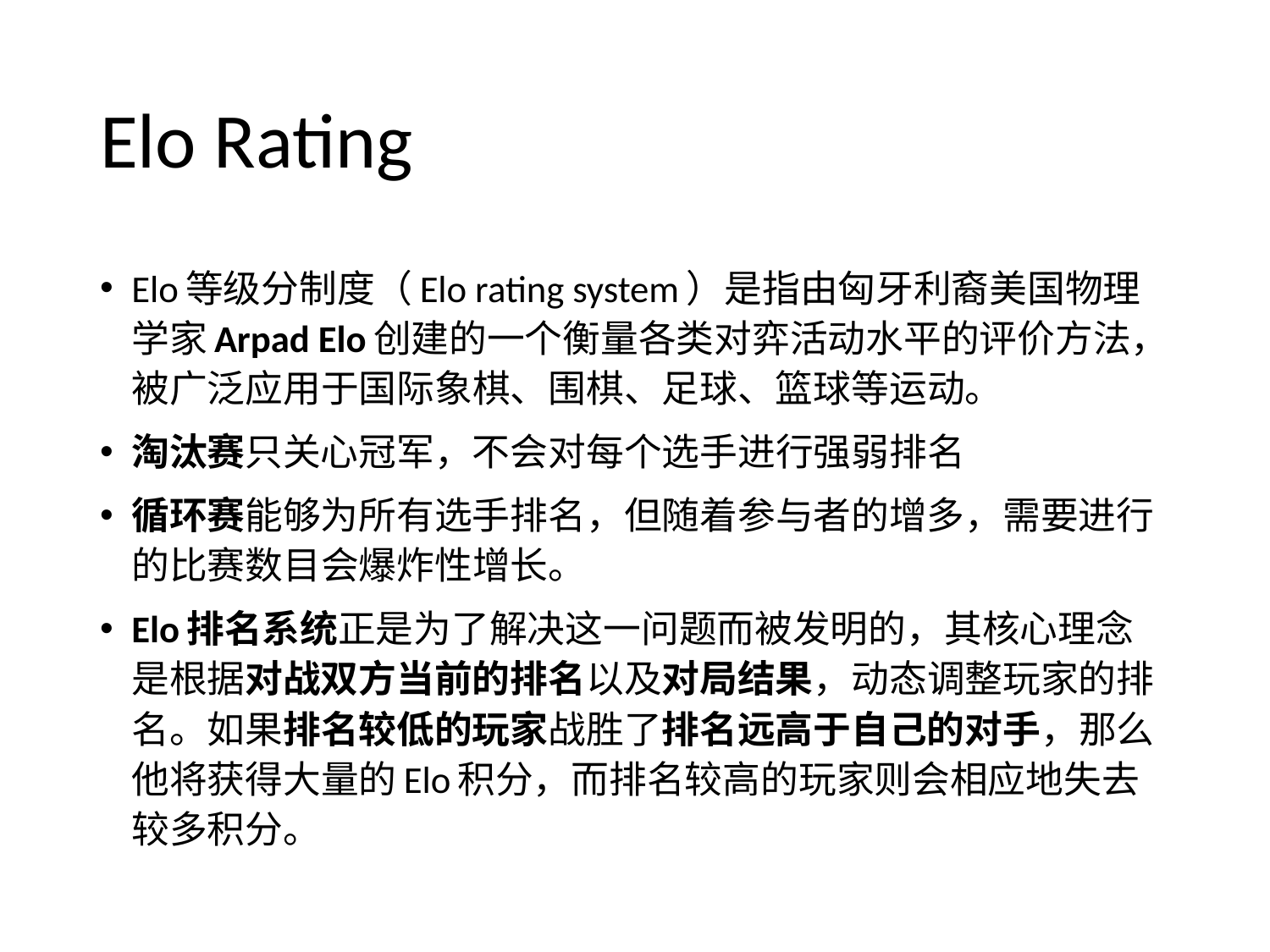

# Elo Rating
Elo等级分制度（Elo rating system）是指由匈牙利裔美国物理学家Arpad Elo创建的一个衡量各类对弈活动水平的评价方法，被广泛应用于国际象棋、围棋、足球、篮球等运动。
淘汰赛只关心冠军，不会对每个选手进行强弱排名
循环赛能够为所有选手排名，但随着参与者的增多，需要进行的比赛数目会爆炸性增长。
Elo排名系统正是为了解决这一问题而被发明的，其核心理念是根据对战双方当前的排名以及对局结果，动态调整玩家的排名。如果排名较低的玩家战胜了排名远高于自己的对手，那么他将获得大量的Elo积分，而排名较高的玩家则会相应地失去较多积分。